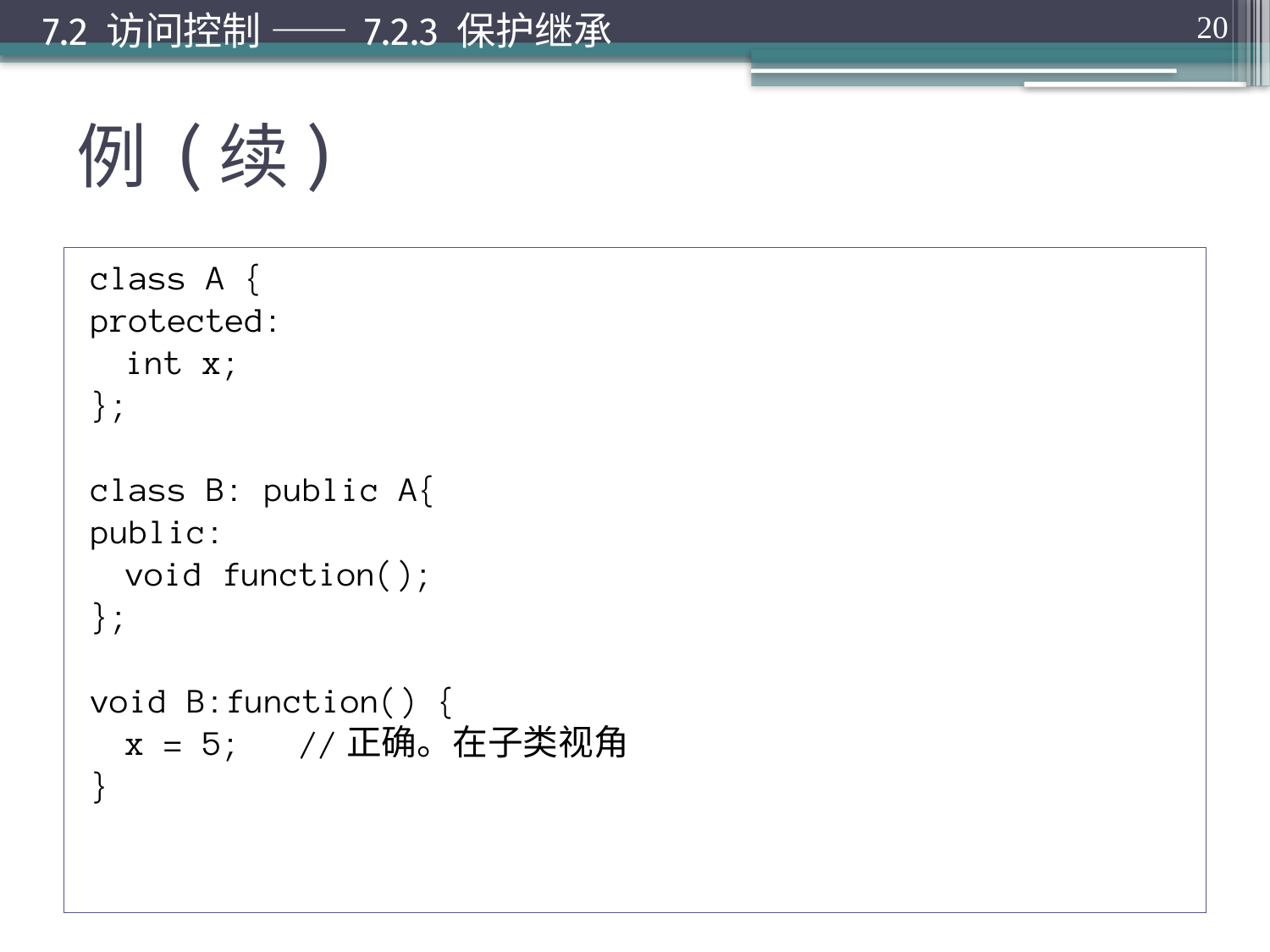

7.2 访问控制 —— 7.2.3 保护继承
20
# 例 (续)
class A {
protected:
	int x;
};

class B: public A{
public:
	void function();
};

void B:function() {
	x = 5;   //正确。在子类视角
}